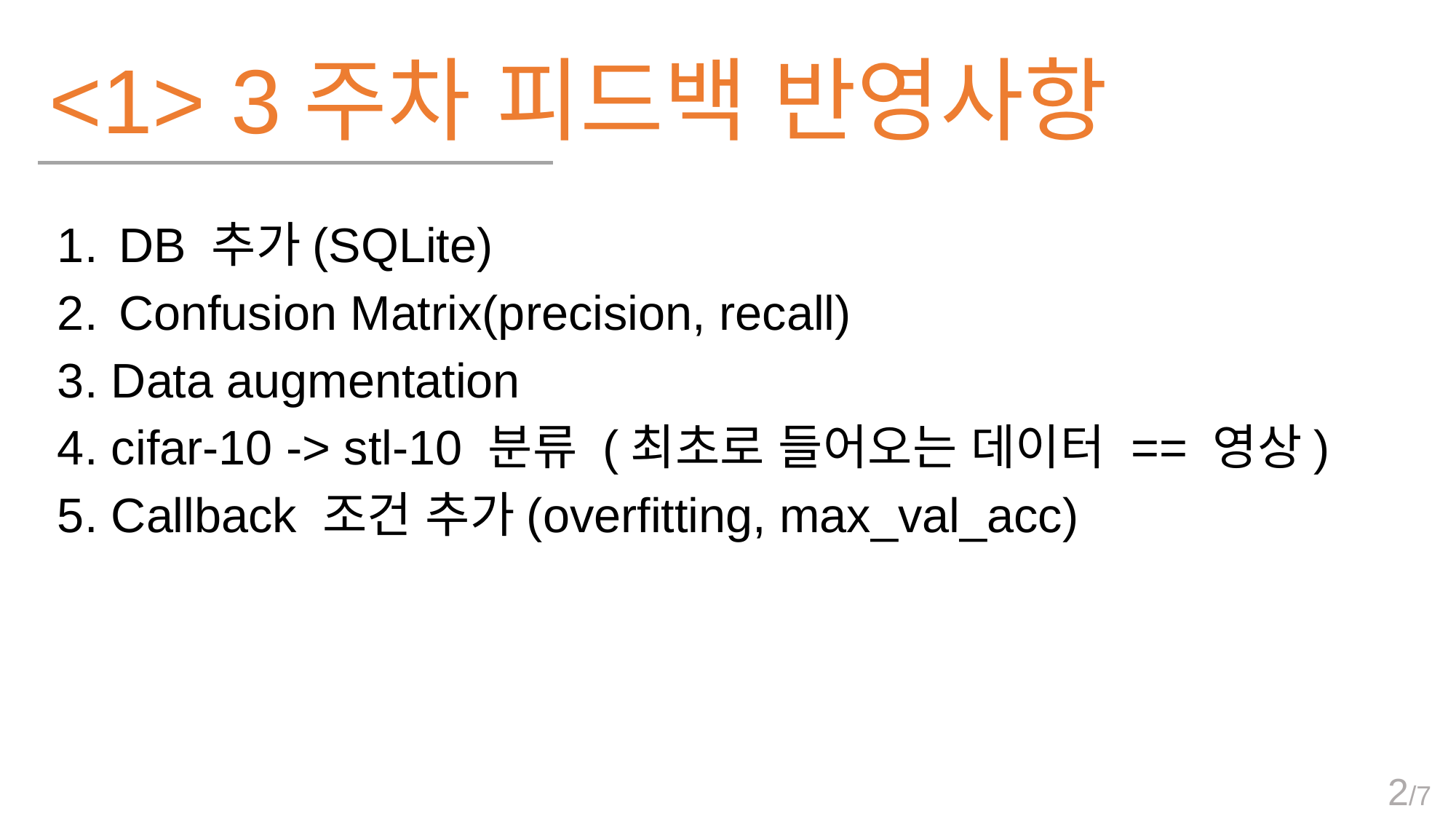

# <1> 3주차 피드백 반영사항
DB 추가(SQLite)
Confusion Matrix(precision, recall)
3. Data augmentation
4. cifar-10 -> stl-10 분류 (최초로 들어오는 데이터 == 영상)
5. Callback 조건 추가(overfitting, max_val_acc)
2/7